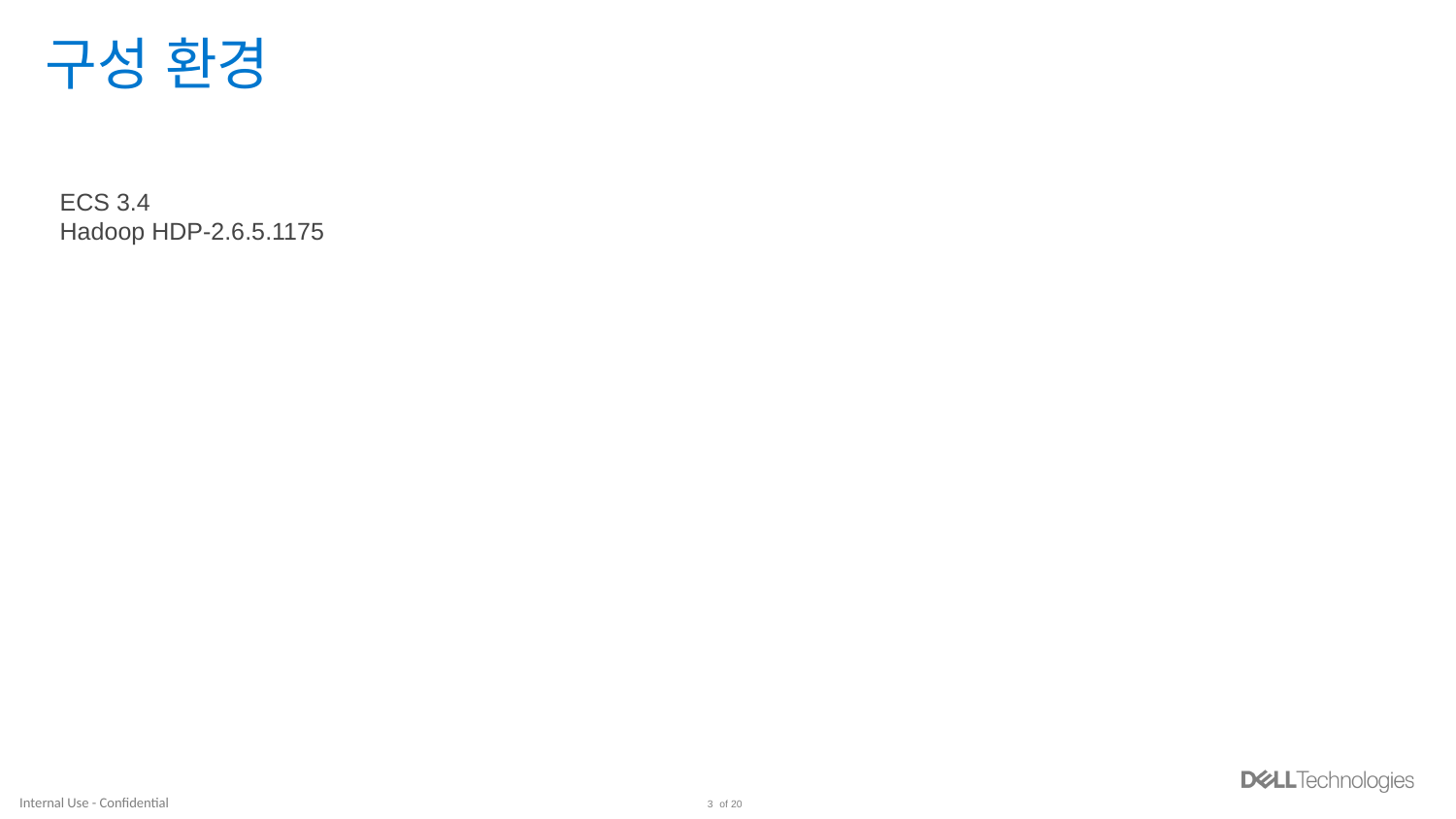

# 구성 환경
ECS 3.4
Hadoop HDP-2.6.5.1175